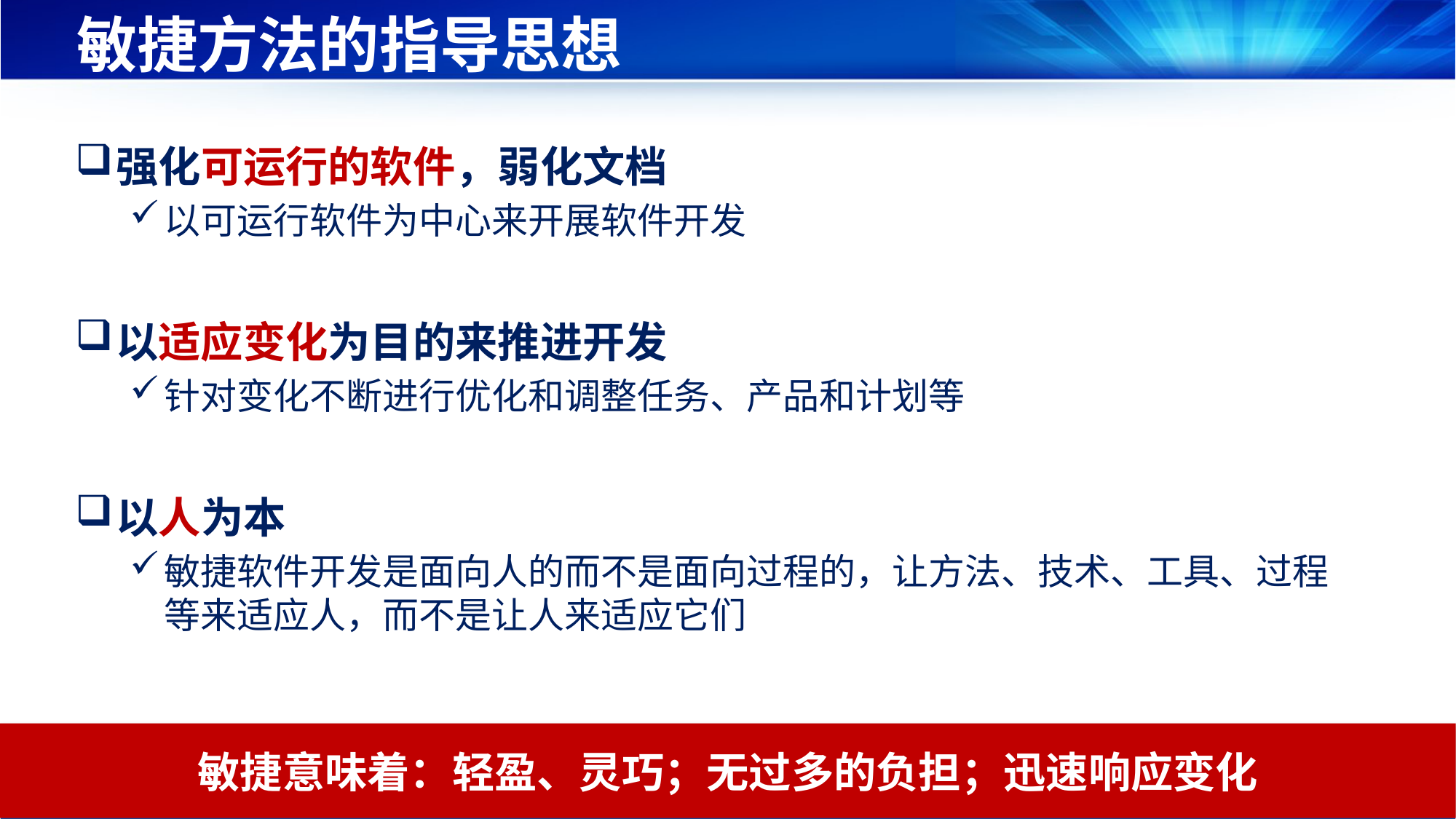

# 敏捷方法的指导思想
强化可运行的软件，弱化文档
以可运行软件为中心来开展软件开发

以适应变化为目的来推进开发
针对变化不断进行优化和调整任务、产品和计划等

以人为本
敏捷软件开发是面向人的而不是面向过程的，让方法、技术、工具、过程等来适应人，而不是让人来适应它们
敏捷意味着：轻盈、灵巧；无过多的负担；迅速响应变化